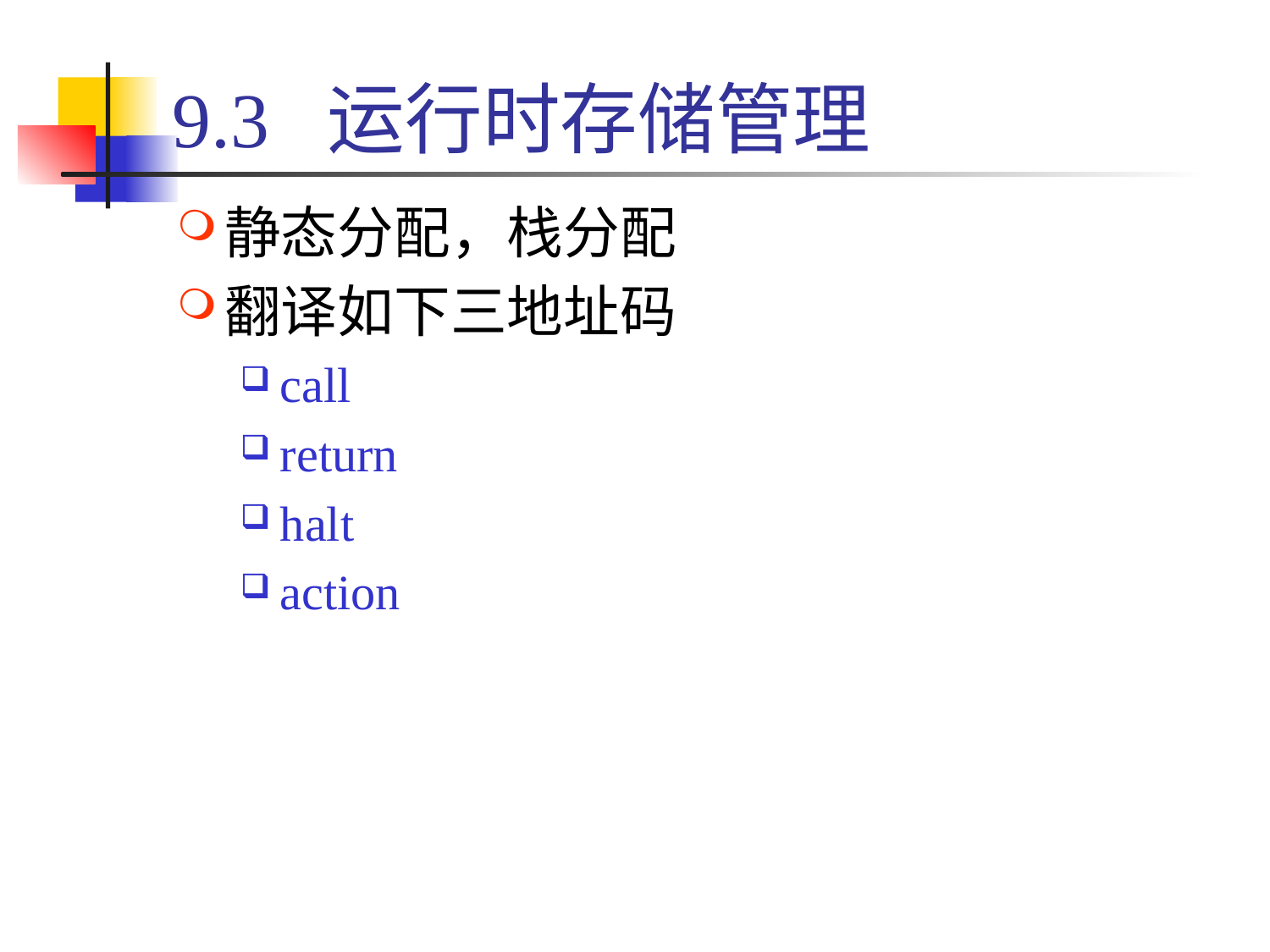

# 9.3  运行时存储管理
静态分配，栈分配
翻译如下三地址码
call
return
halt
action